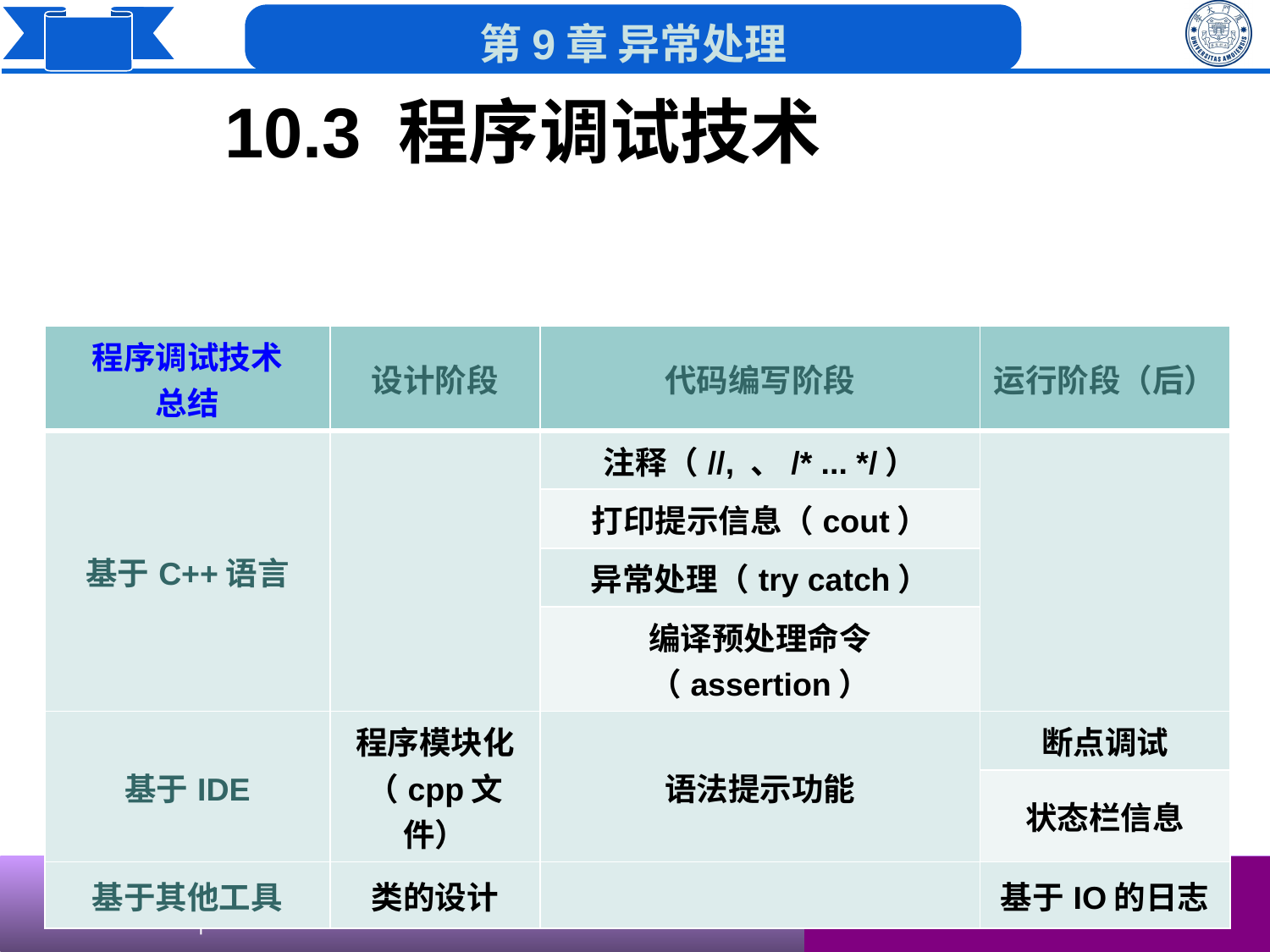

10.3 程序调试技术
| 程序调试技术 总结 | 设计阶段 | 代码编写阶段 | 运行阶段（后） |
| --- | --- | --- | --- |
| 基于C++语言 |  | 注释（//, 、/\* ... \*/） |  |
|  |  | 打印提示信息（cout） |  |
|  |  | 异常处理（try catch） |  |
|  |  | 编译预处理命令（assertion） |  |
| 基于IDE | 程序模块化（cpp文件） | 语法提示功能 | 断点调试 |
|  |  |  | 状态栏信息 |
| 基于其他工具 | 类的设计 |  | 基于IO的日志 |
22